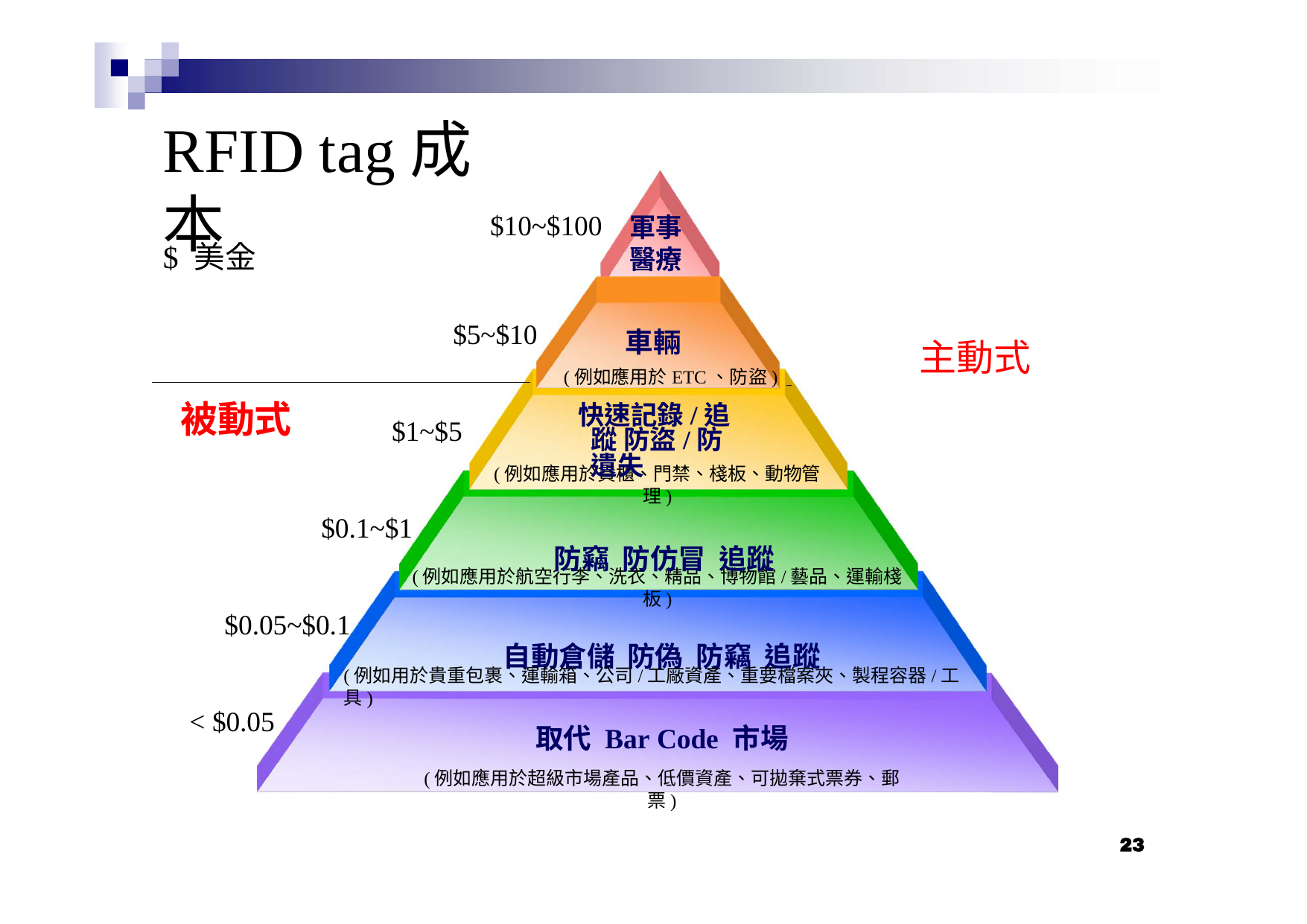

# RFID tag成本

軍事 醫療
$10~$100
$ 美金

$5~$10
車輛
(例如應用於ETC、防盜)
快速記錄/追蹤 防盜/防遺失
主動式

被動式
$1~$5
(例如應用於貨櫃、門禁、棧板、動物管理)

防竊 防仿冒 追蹤
$0.1~$1
(例如應用於航空行李、洗衣、精品、博物館/藝品、運輸棧板)

自動倉儲 防偽 防竊 追蹤
$0.05~$0.1
(例如用於貴重包裹、運輸箱、公司/工廠資產、重要檔案夾、製程容器/工具)
< $0.05
取代Bar Code 市場
(例如應用於超級市場產品、低價資產、可拋棄式票券、郵票)
23